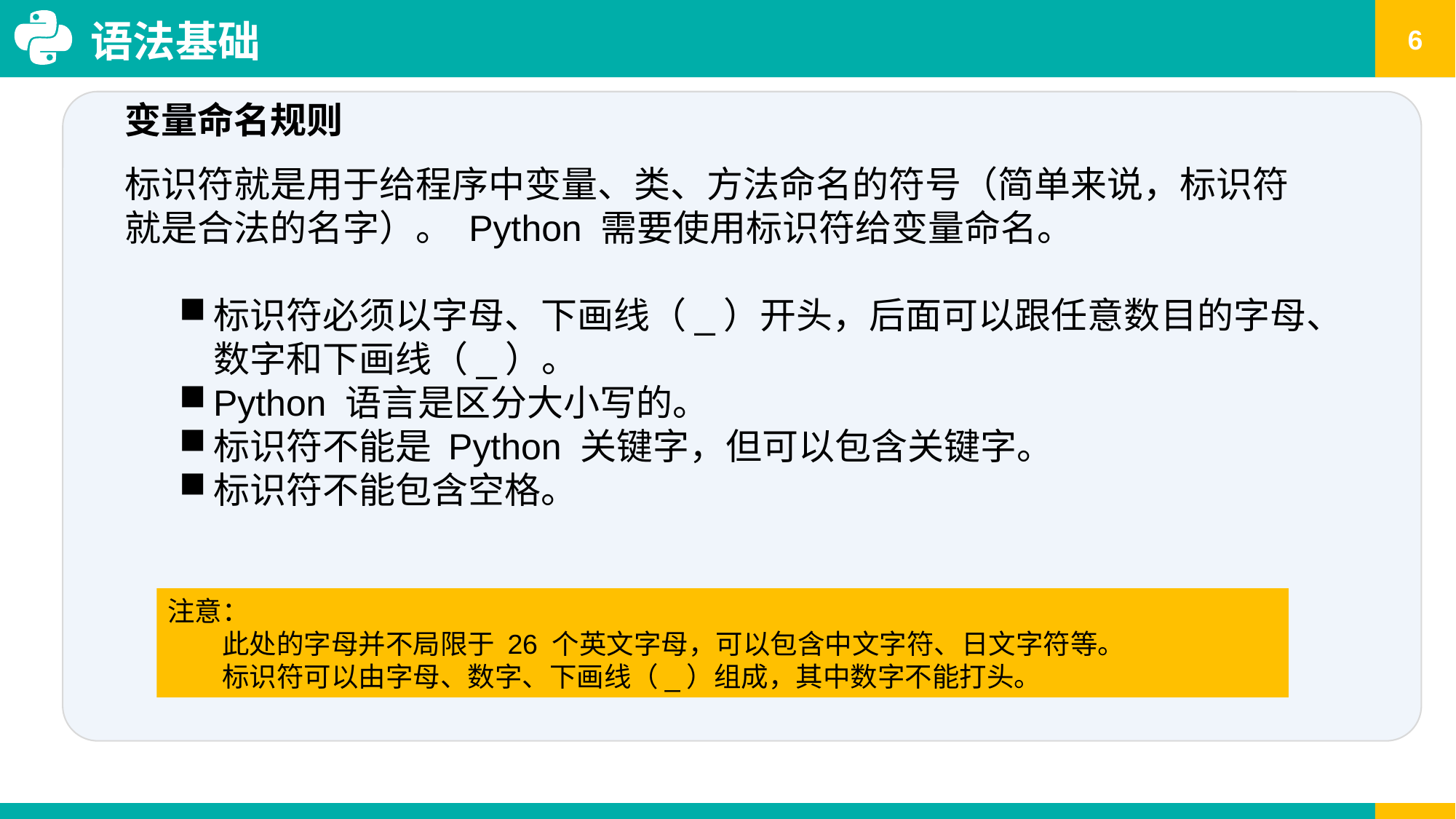

语法基础

变量命名规则
标识符就是用于给程序中变量、类、方法命名的符号（简单来说，标识符就是合法的名字）。 Python 需要使用标识符给变量命名。

标识符必须以字母、下画线（_）开头，后面可以跟任意数目的字母、数字和下画线（_）。
Python 语言是区分大小写的。
标识符不能是 Python 关键字，但可以包含关键字。
标识符不能包含空格。

注意：
此处的字母并不局限于 26 个英文字母，可以包含中文字符、日文字符等。
标识符可以由字母、数字、下画线（_）组成，其中数字不能打头。